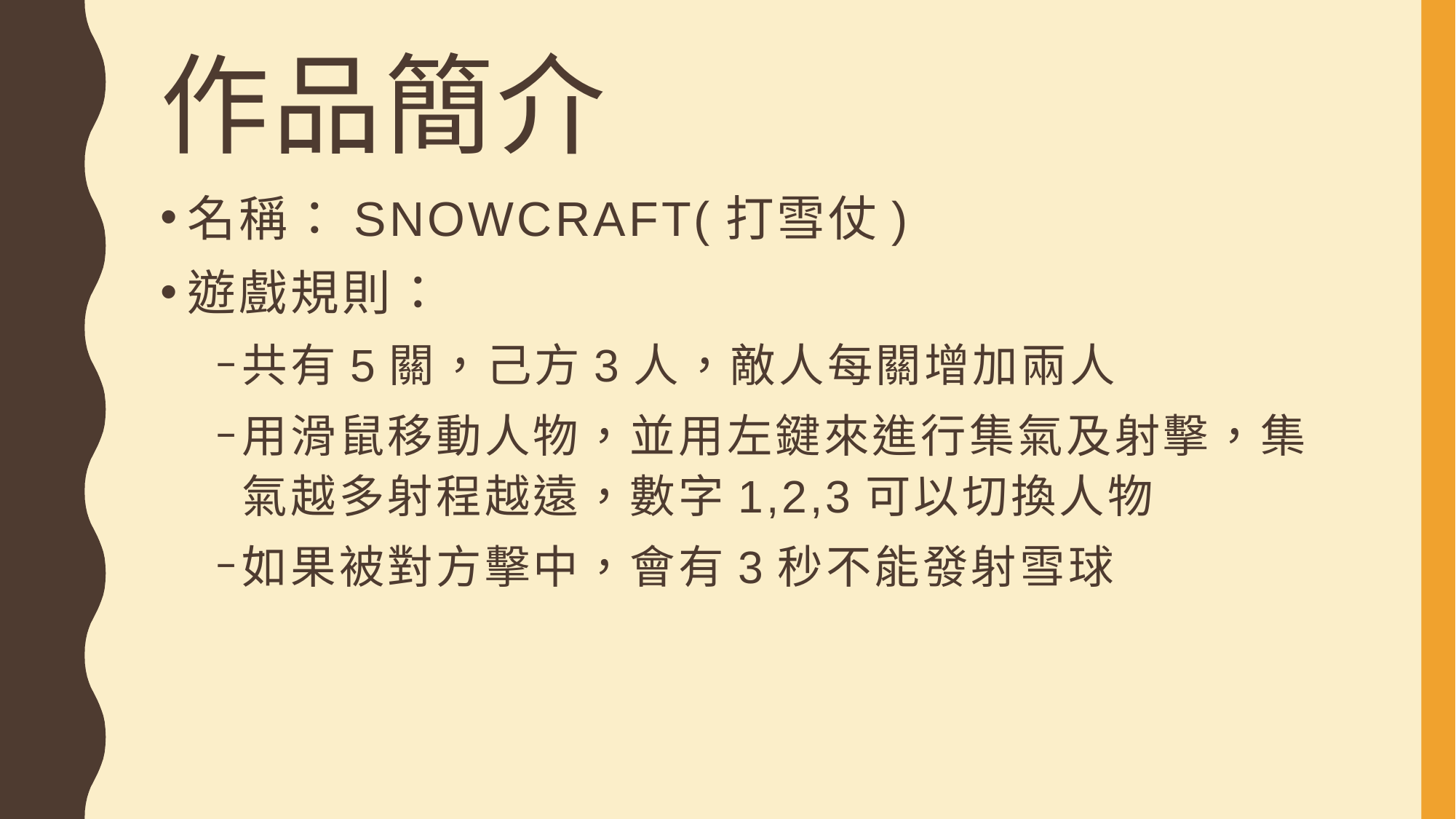

# 作品簡介
名稱：Snowcraft(打雪仗)
遊戲規則：
共有5關，己方3人，敵人每關增加兩人
用滑鼠移動人物，並用左鍵來進行集氣及射擊，集氣越多射程越遠，數字1,2,3可以切換人物
如果被對方擊中，會有3秒不能發射雪球